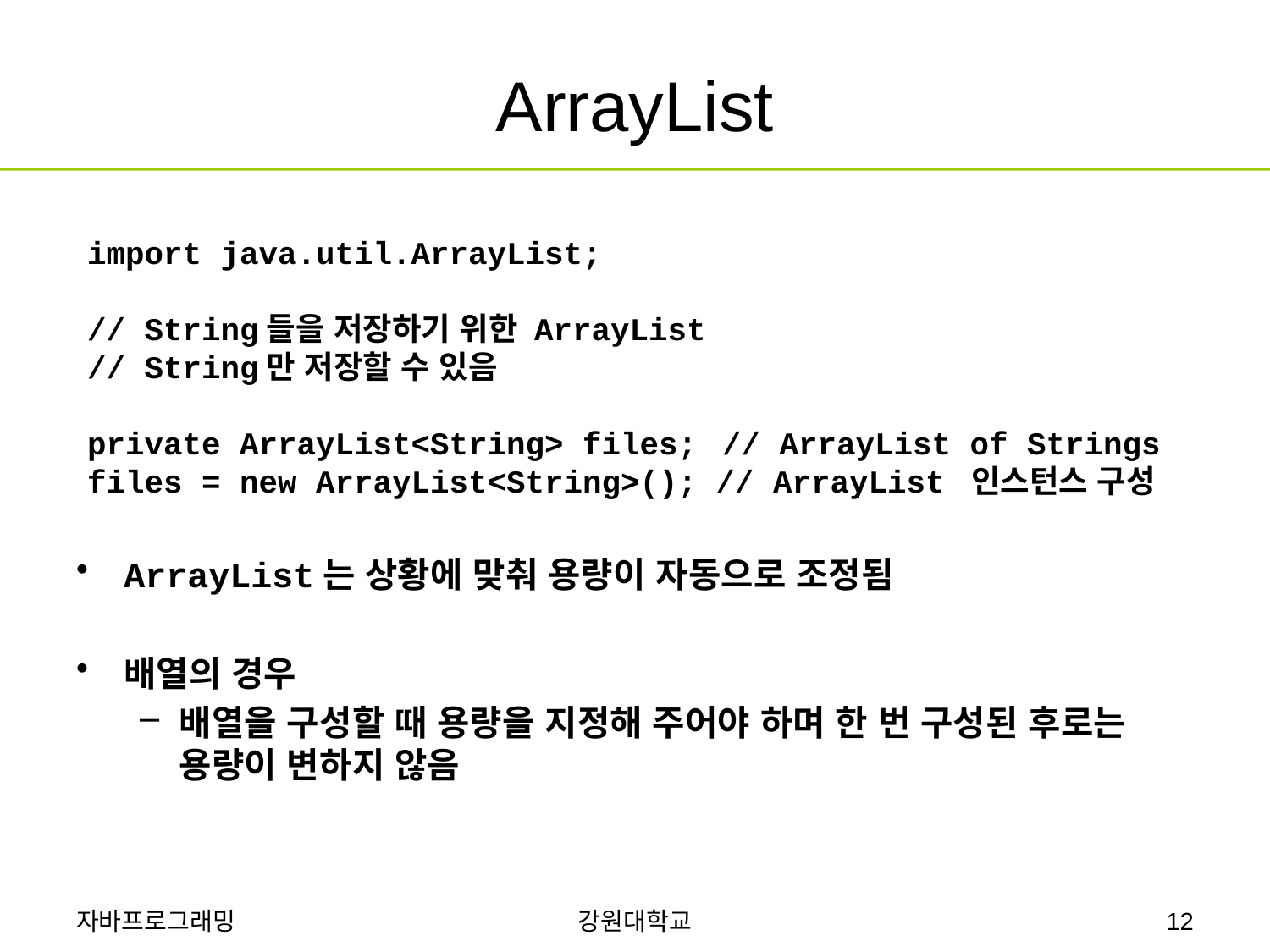

# ArrayList

import java.util.ArrayList;

// String들을 저장하기 위한 ArrayList
// String만 저장할 수 있음

private ArrayList<String> files;	// ArrayList of Strings
files = new ArrayList<String>(); // ArrayList 인스턴스 구성
ArrayList는 상황에 맞춰 용량이 자동으로 조정됨

배열의 경우
배열을 구성할 때 용량을 지정해 주어야 하며 한 번 구성된 후로는 용량이 변하지 않음
자바프로그래밍
강원대학교
12